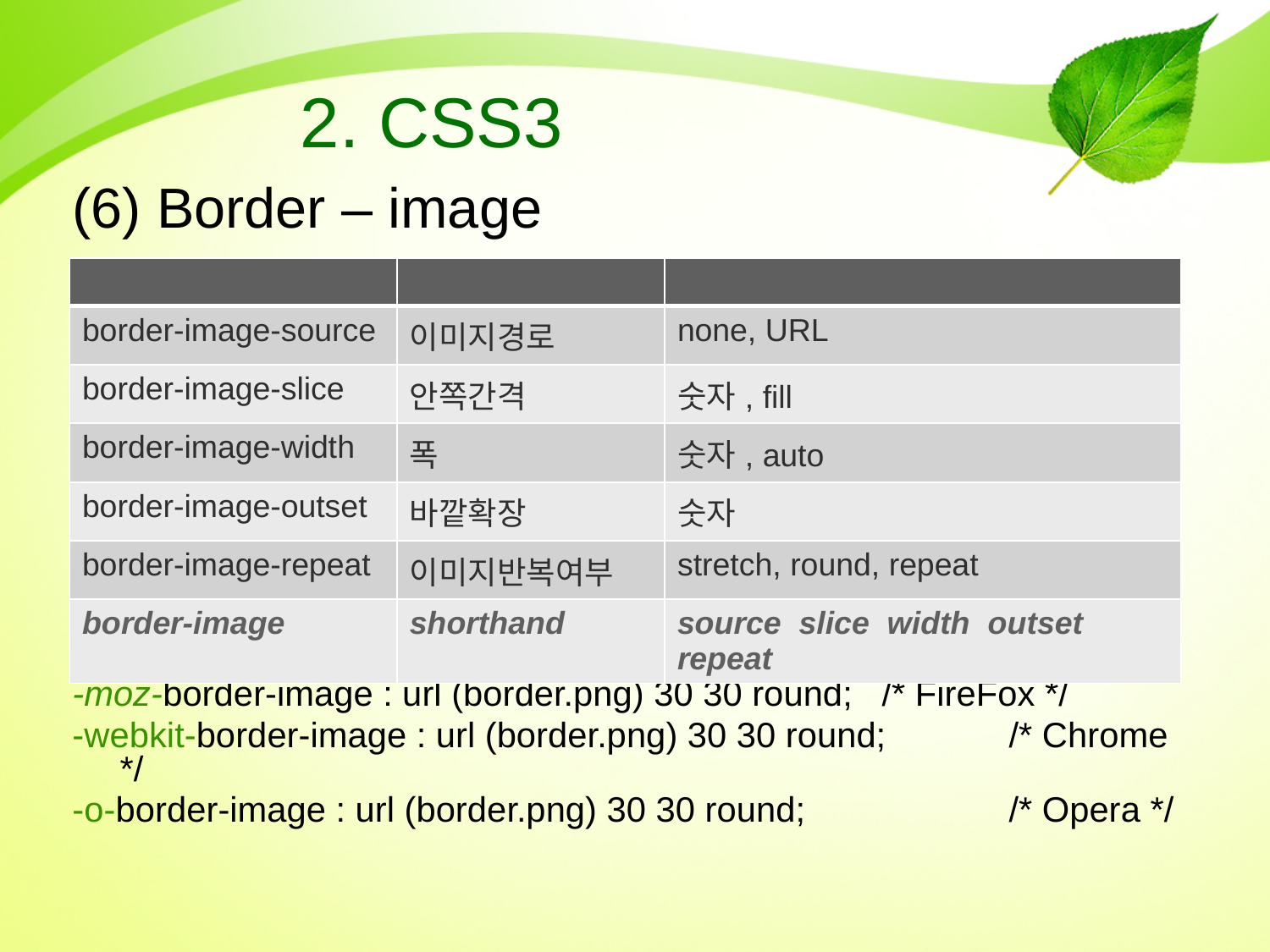

# 2. CSS3
(6) Border – image

border-image : url (border.png) 30 30 round;		/* 표준*/
-moz-border-image : url (border.png) 30 30 round;	/* FireFox */
-webkit-border-image : url (border.png) 30 30 round;	/* Chrome */
-o-border-image : url (border.png) 30 30 round;		/* Opera */

|  |  |  |
| --- | --- | --- |
| border-image-source | 이미지경로 | none, URL |
| border-image-slice | 안쪽간격 | 숫자, fill |
| border-image-width | 폭 | 숫자, auto |
| border-image-outset | 바깥확장 | 숫자 |
| border-image-repeat | 이미지반복여부 | stretch, round, repeat |
| border-image | shorthand | source slice width outset repeat |